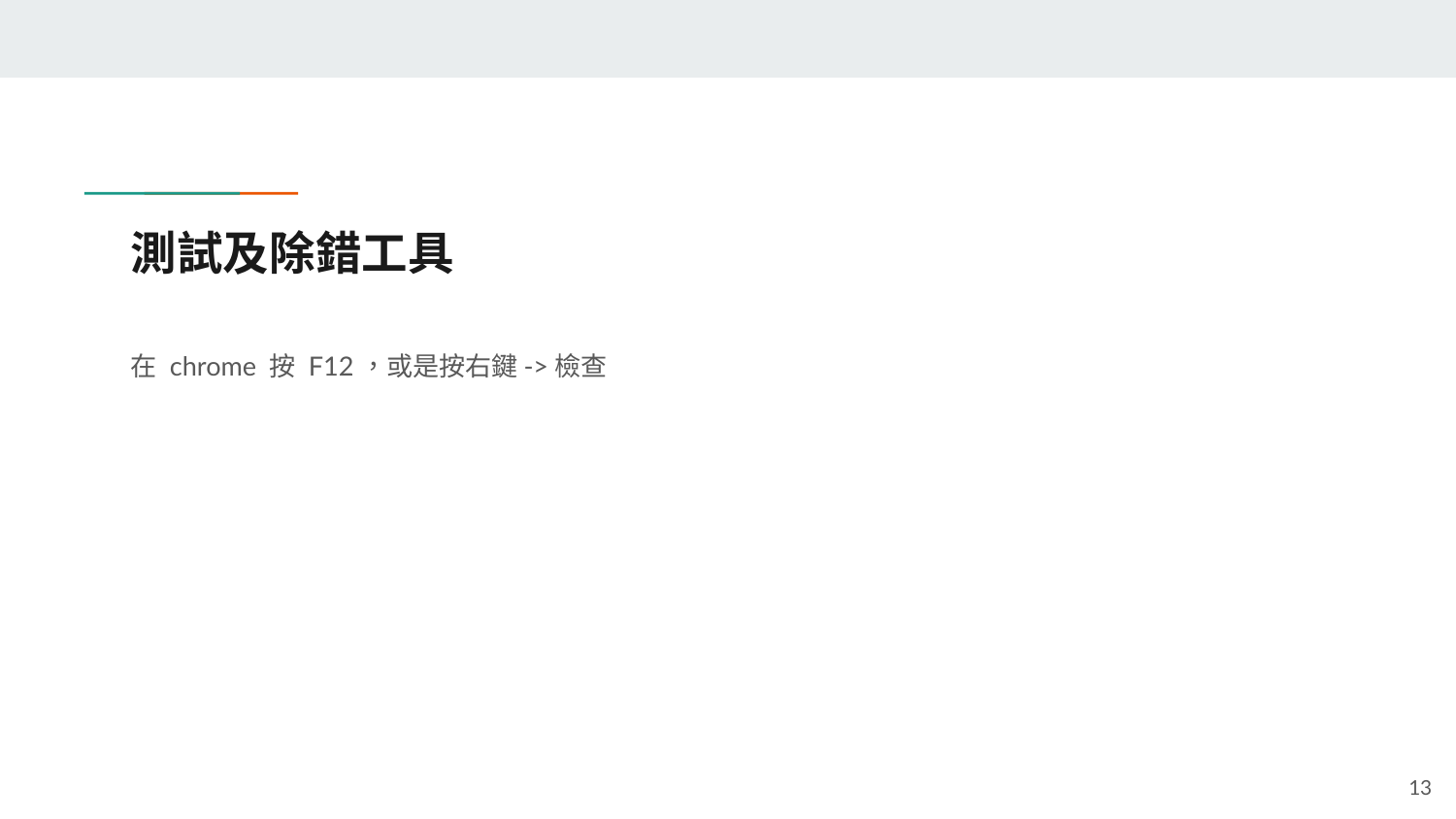

# 測試及除錯工具
在 chrome 按 F12，或是按右鍵->檢查
13